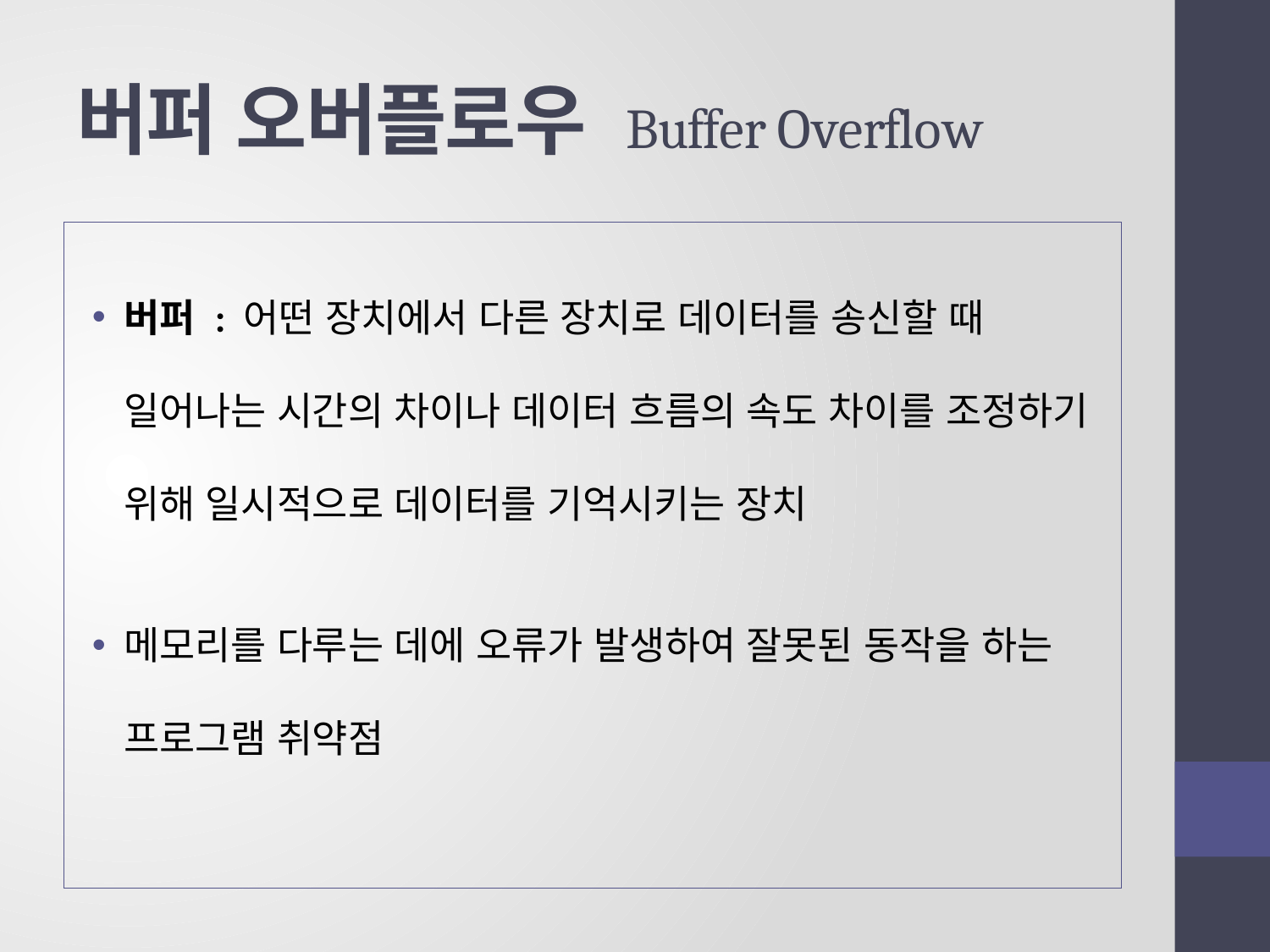

# 버퍼 오버플로우 Buffer Overflow

버퍼 : 어떤 장치에서 다른 장치로 데이터를 송신할 때 일어나는 시간의 차이나 데이터 흐름의 속도 차이를 조정하기 위해 일시적으로 데이터를 기억시키는 장치

메모리를 다루는 데에 오류가 발생하여 잘못된 동작을 하는 프로그램 취약점